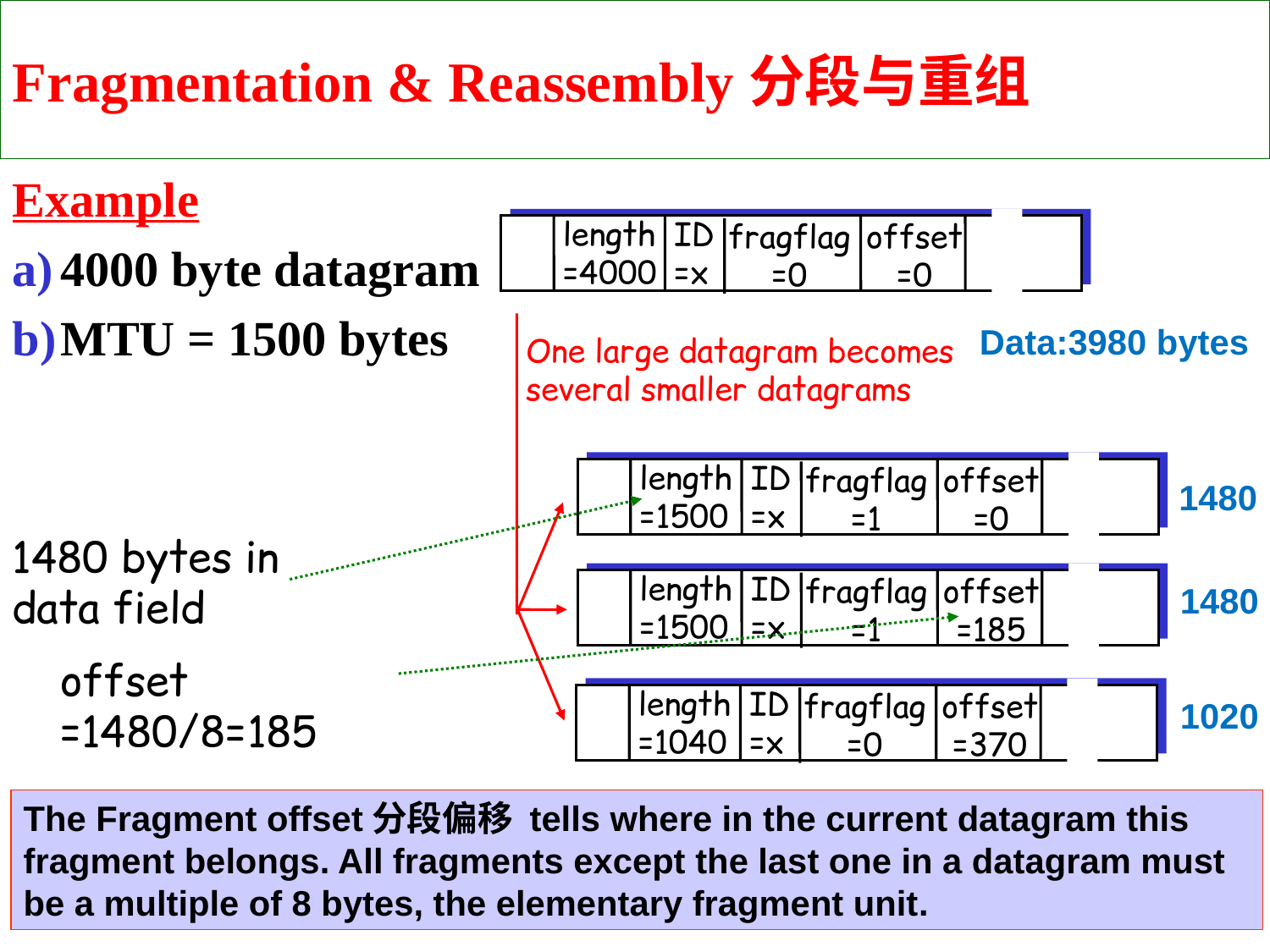

Fragmentation & Reassembly分段与重组
Example
4000 byte datagram
MTU = 1500 bytes

length
=4000
ID
=x

fragflag
=0
offset
=0

One large datagram becomes
several smaller datagrams
length
=1500
ID
=x

fragflag
=1
offset
=0

length
=1500
ID
=x

fragflag
=1
offset
=185

length
=1040
ID
=x

fragflag
=0
offset
=370

Data:3980 bytes
1480

1480 bytes in
data field
1480

offset =1480/8=185
1020
The Fragment offset分段偏移 tells where in the current datagram this fragment belongs. All fragments except the last one in a datagram must be a multiple of 8 bytes, the elementary fragment unit.

The Network Layer
8